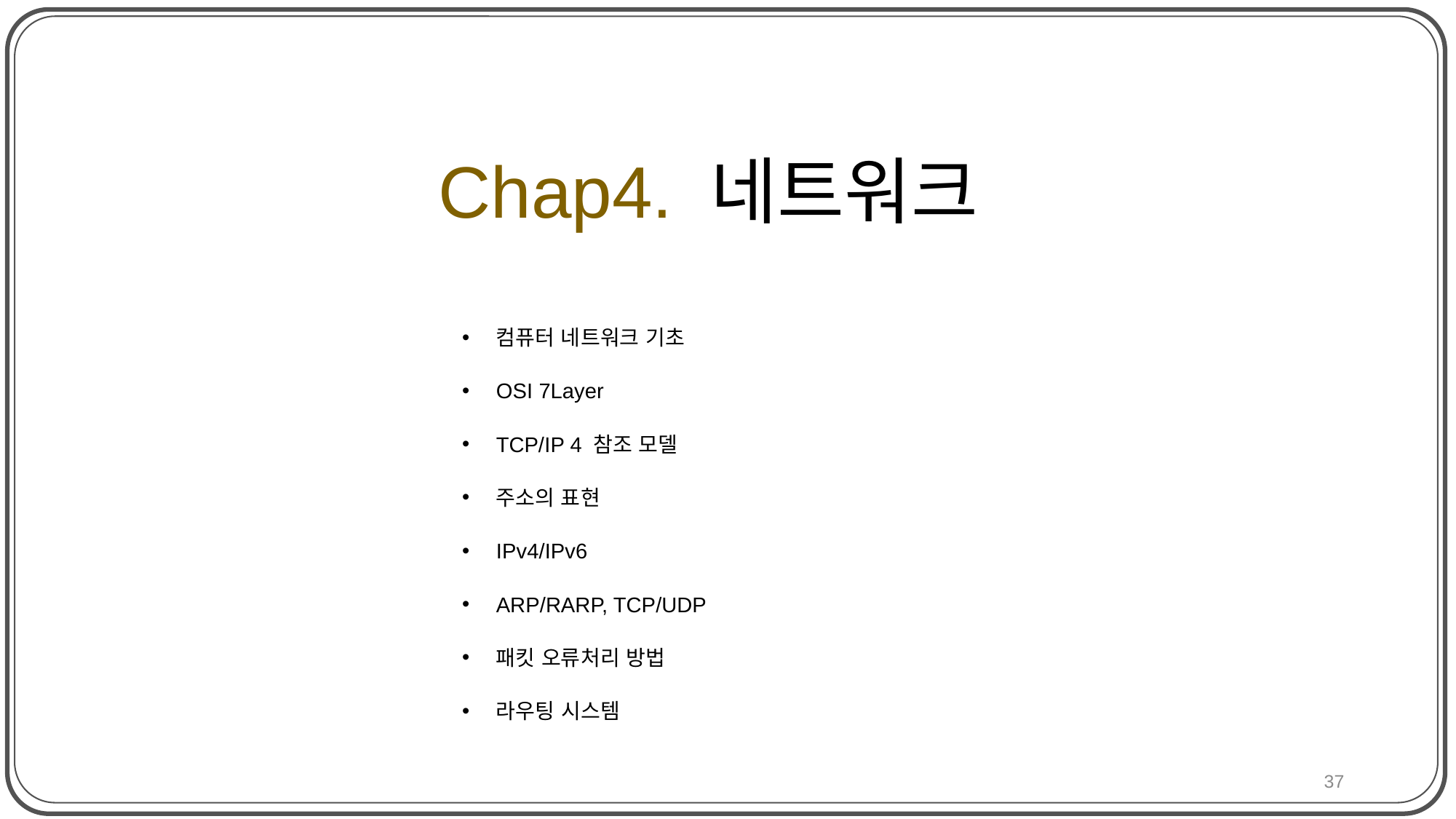

# Chap4. 네트워크
컴퓨터 네트워크 기초
OSI 7Layer
TCP/IP 4 참조 모델
주소의 표현
IPv4/IPv6
ARP/RARP, TCP/UDP
패킷 오류처리 방법
라우팅 시스템
37